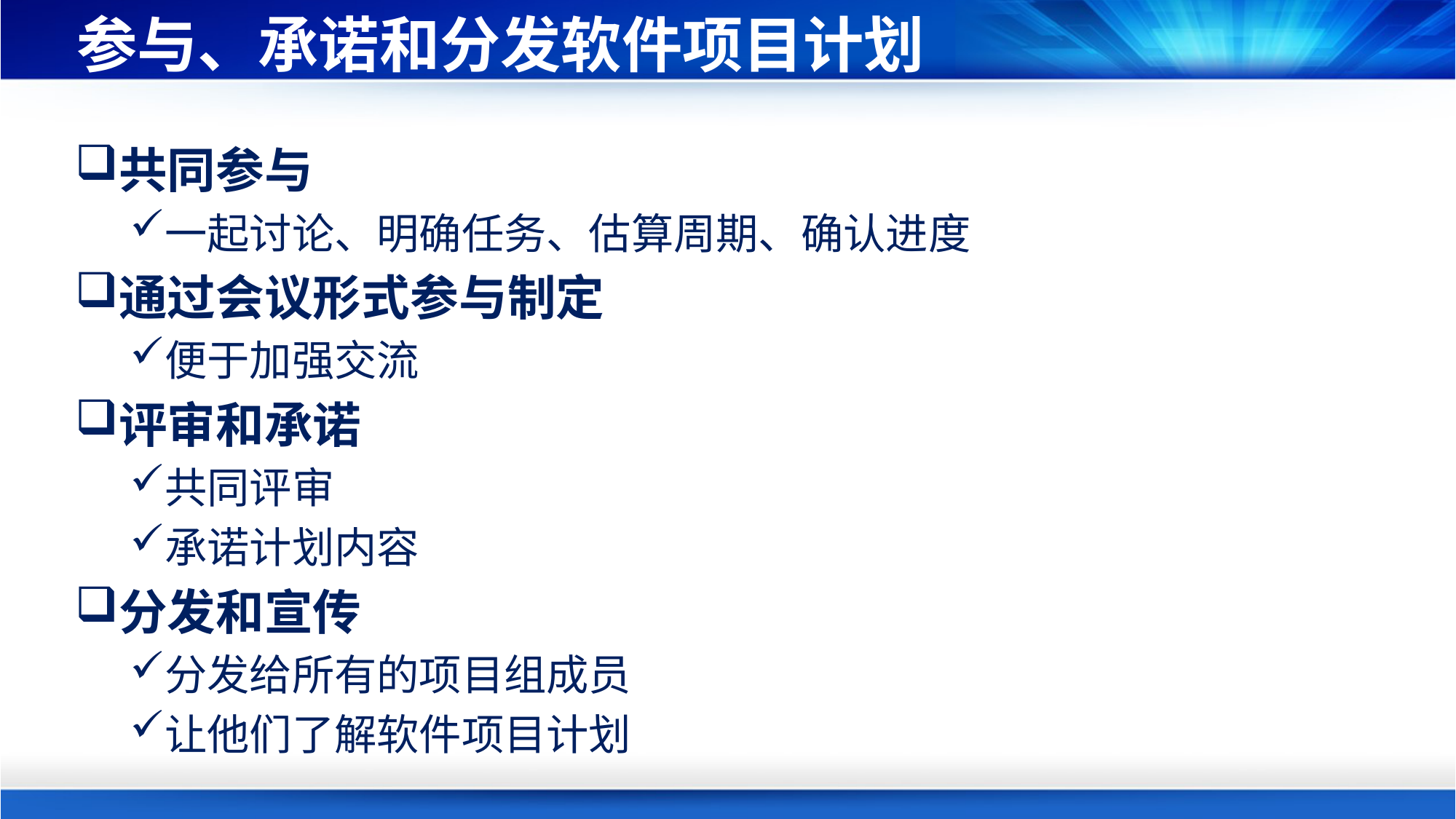

# 参与、承诺和分发软件项目计划
共同参与
一起讨论、明确任务、估算周期、确认进度
通过会议形式参与制定
便于加强交流
评审和承诺
共同评审
承诺计划内容
分发和宣传
分发给所有的项目组成员
让他们了解软件项目计划